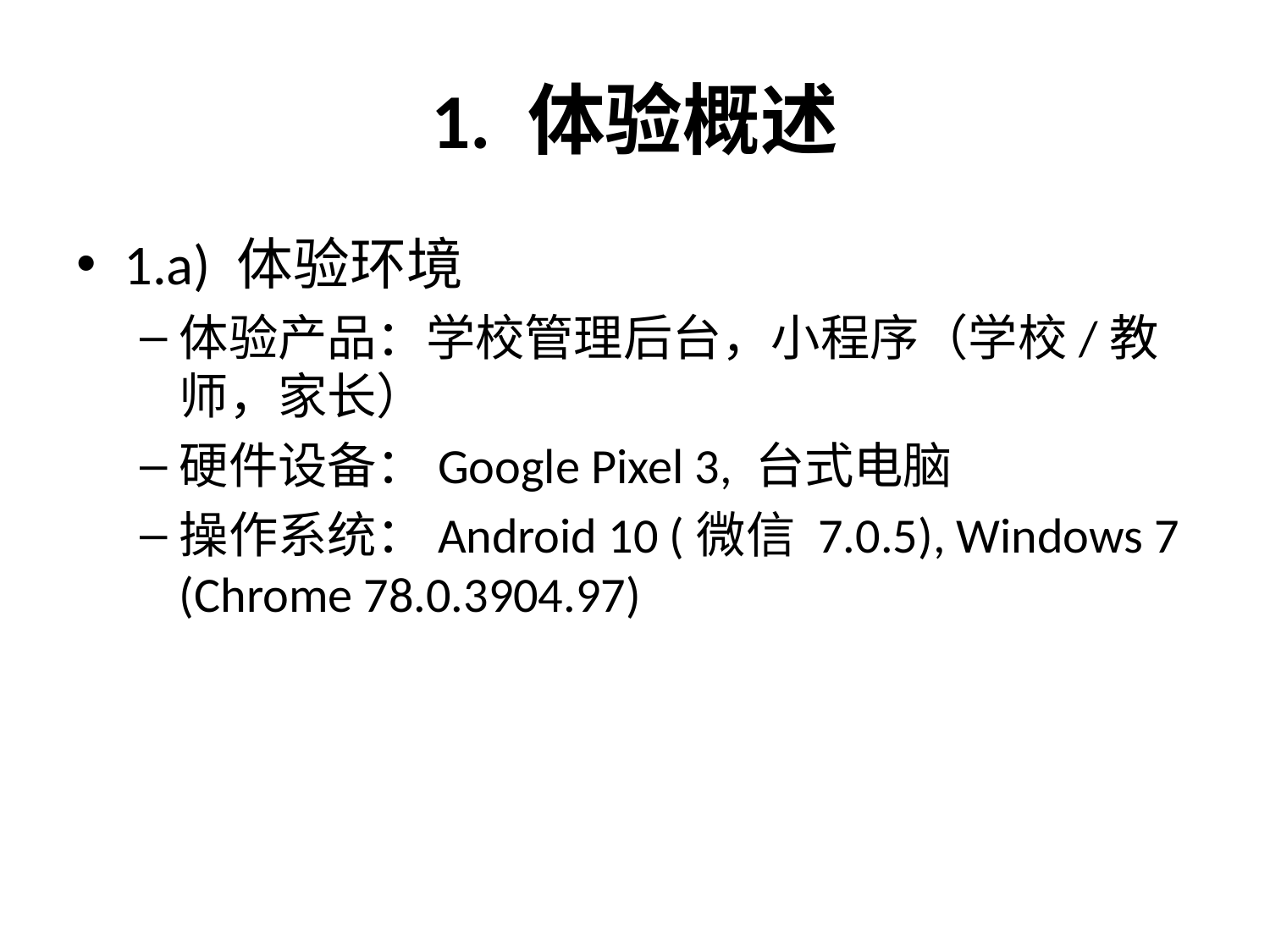

# 1. 体验概述
1.a) 体验环境
体验产品：学校管理后台，小程序（学校/教师，家长）
硬件设备：Google Pixel 3, 台式电脑
操作系统：Android 10 (微信 7.0.5), Windows 7 (Chrome 78.0.3904.97)